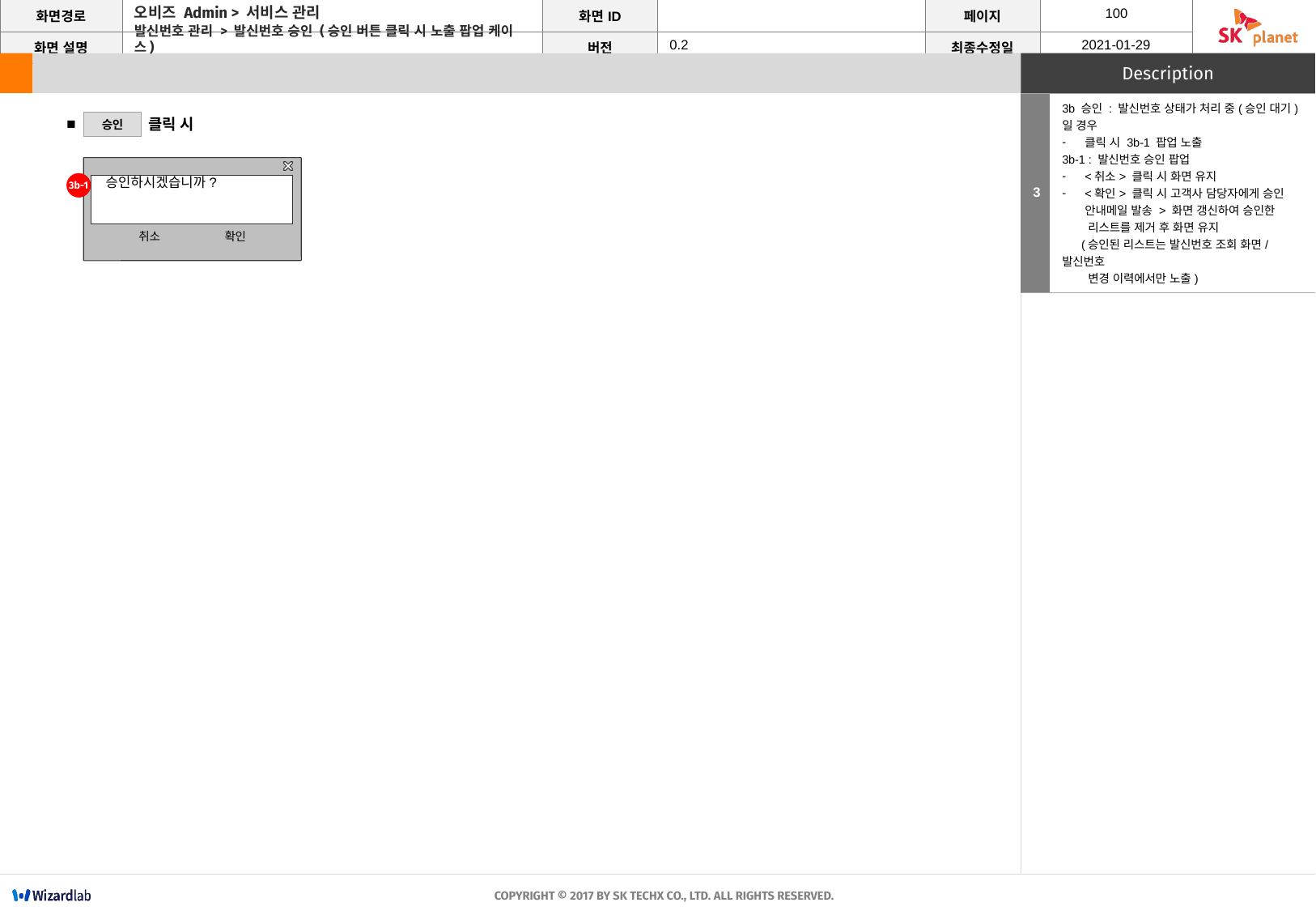

오비즈 Admin > 서비스 관리
발신번호 관리 > 발신번호 승인 (승인 버튼 클릭 시 노출 팝업 케이스)
| 3 | 3b 승인 : 발신번호 상태가 처리 중(승인 대기)일 경우 클릭 시 3b-1 팝업 노출 3b-1 : 발신번호 승인 팝업 <취소> 클릭 시 화면 유지 <확인> 클릭 시 고객사 담당자에게 승인 안내메일 발송 > 화면 갱신하여 승인한 리스트를 제거 후 화면 유지 (승인된 리스트는 발신번호 조회 화면/발신번호 변경 이력에서만 노출) |
| --- | --- |
             클릭 시
승인

승인하시겠습니까?
취소
확인
3b-1